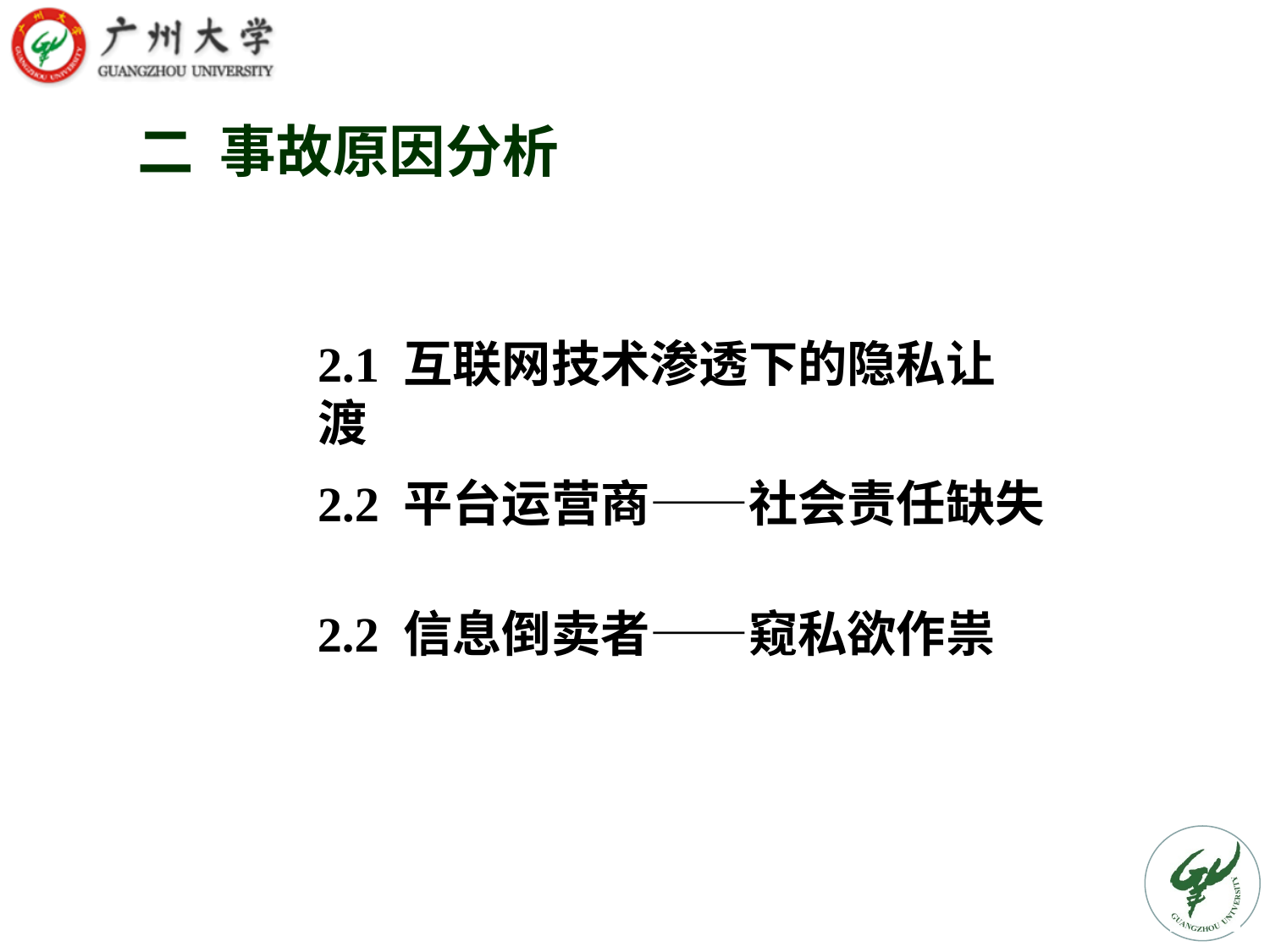

# 二  事故原因分析
2.1 互联网技术渗透下的隐私让渡
2.2 平台运营商——社会责任缺失
2.2 信息倒卖者——窥私欲作祟
8